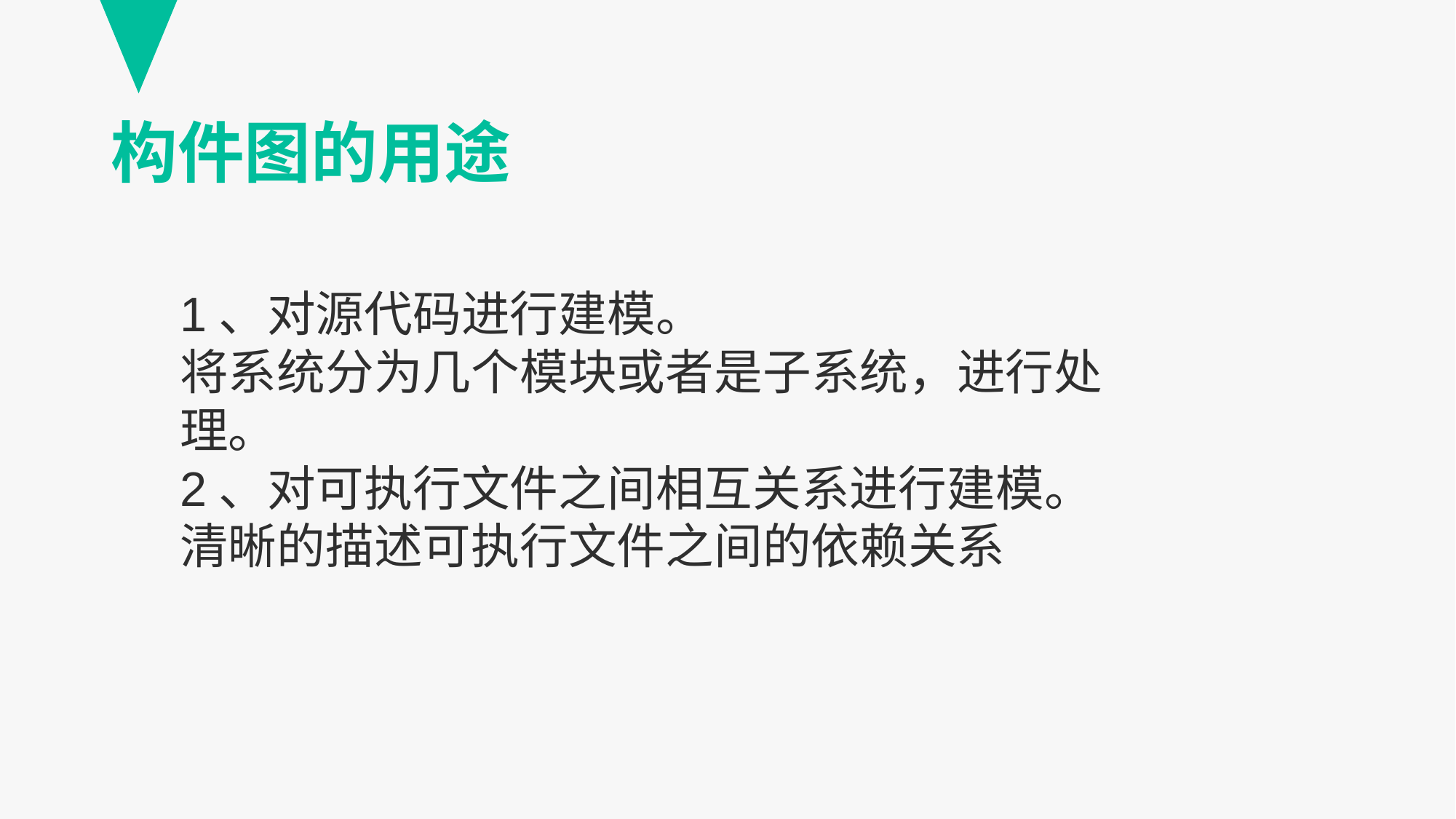

# 构件图的用途
1、对源代码进行建模。
将系统分为几个模块或者是子系统，进行处理。
2、对可执行文件之间相互关系进行建模。
清晰的描述可执行文件之间的依赖关系